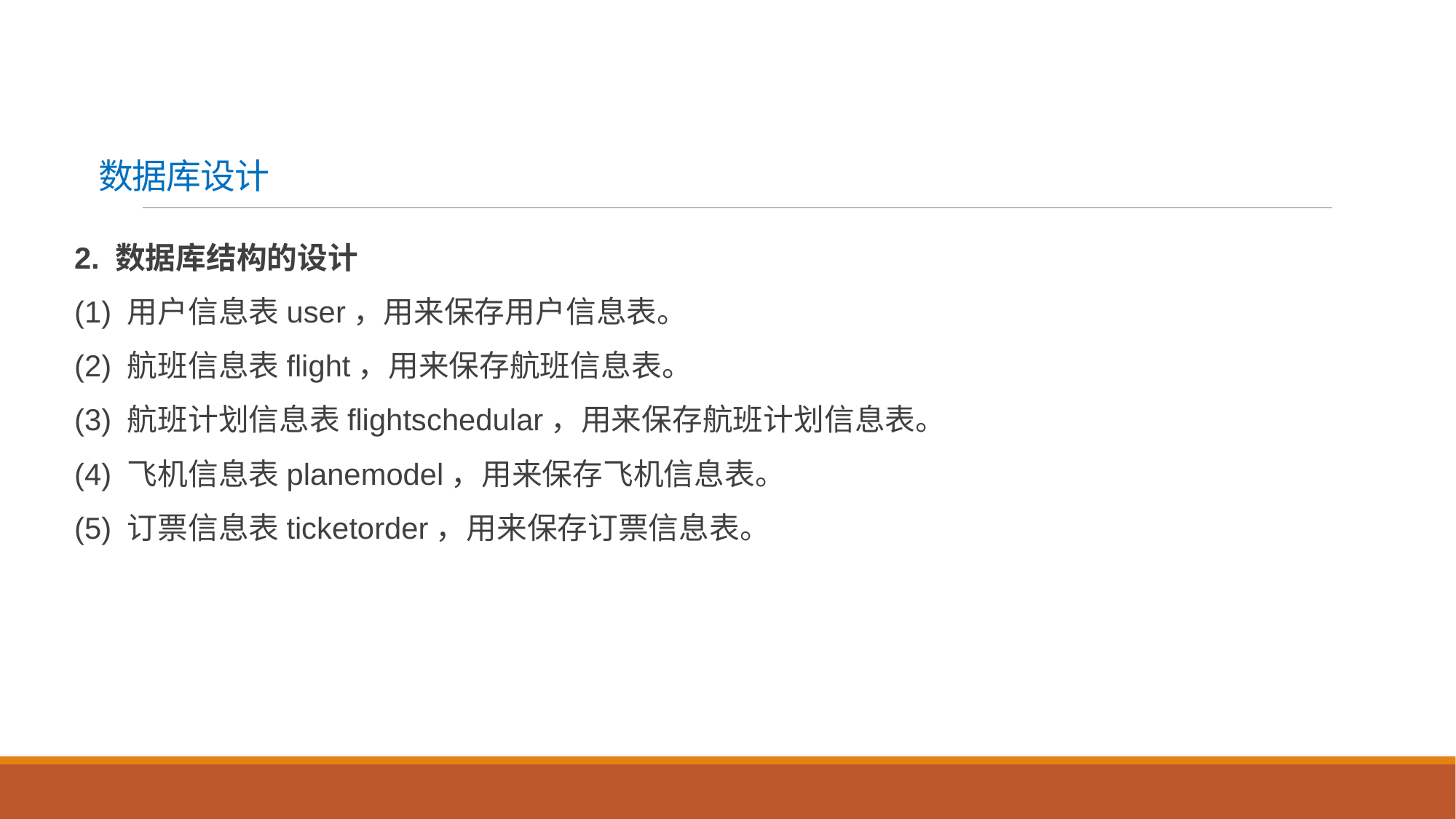

# 数据库设计
2. 数据库结构的设计
(1) 用户信息表user，用来保存用户信息表。
(2) 航班信息表flight，用来保存航班信息表。
(3) 航班计划信息表flightschedular，用来保存航班计划信息表。
(4) 飞机信息表planemodel，用来保存飞机信息表。
(5) 订票信息表ticketorder，用来保存订票信息表。